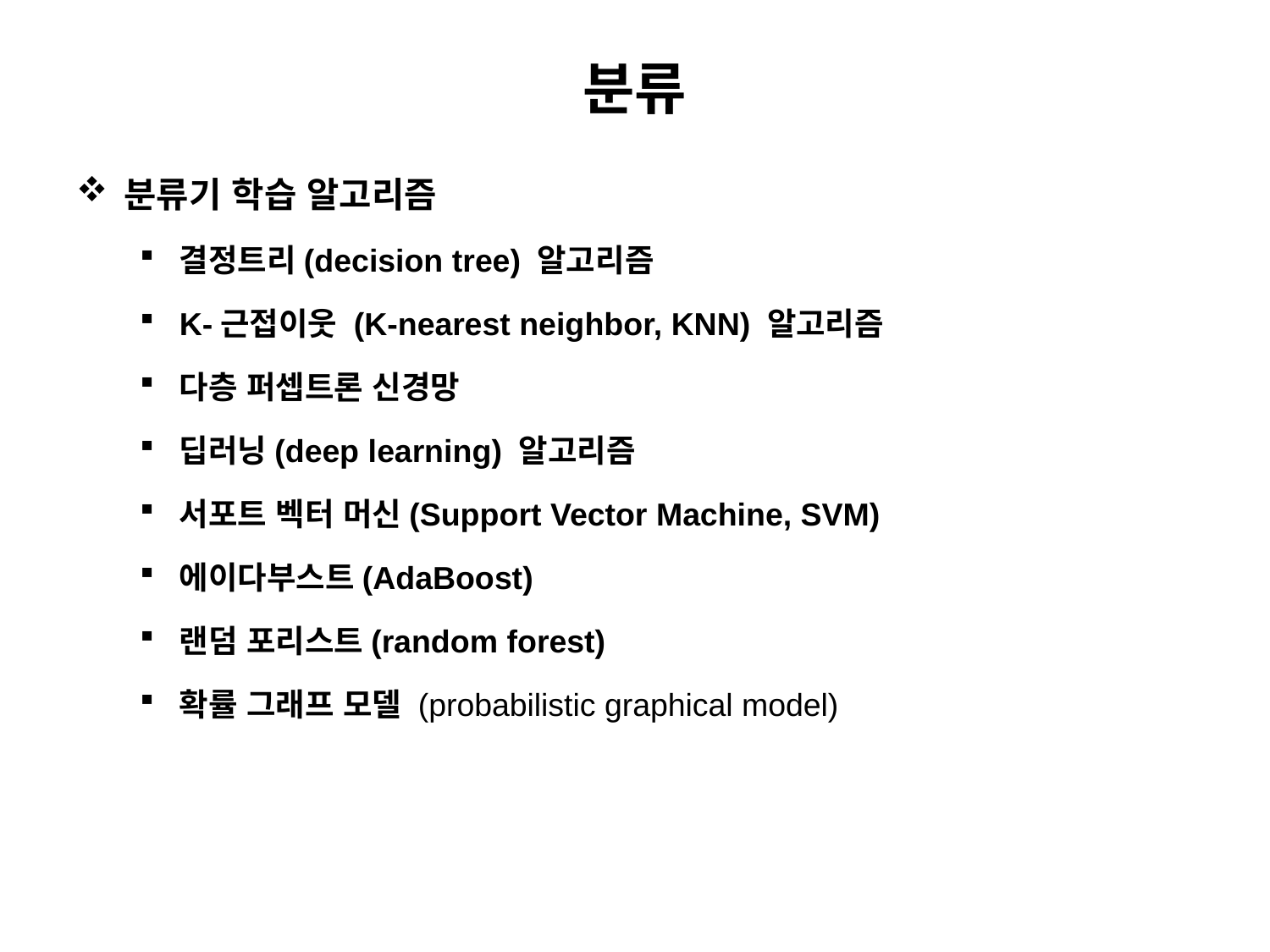

# 분류
분류기 학습 알고리즘
결정트리(decision tree) 알고리즘
K-근접이웃 (K-nearest neighbor, KNN) 알고리즘
다층 퍼셉트론 신경망
딥러닝(deep learning) 알고리즘
서포트 벡터 머신(Support Vector Machine, SVM)
에이다부스트(AdaBoost)
랜덤 포리스트(random forest)
확률 그래프 모델 (probabilistic graphical model)